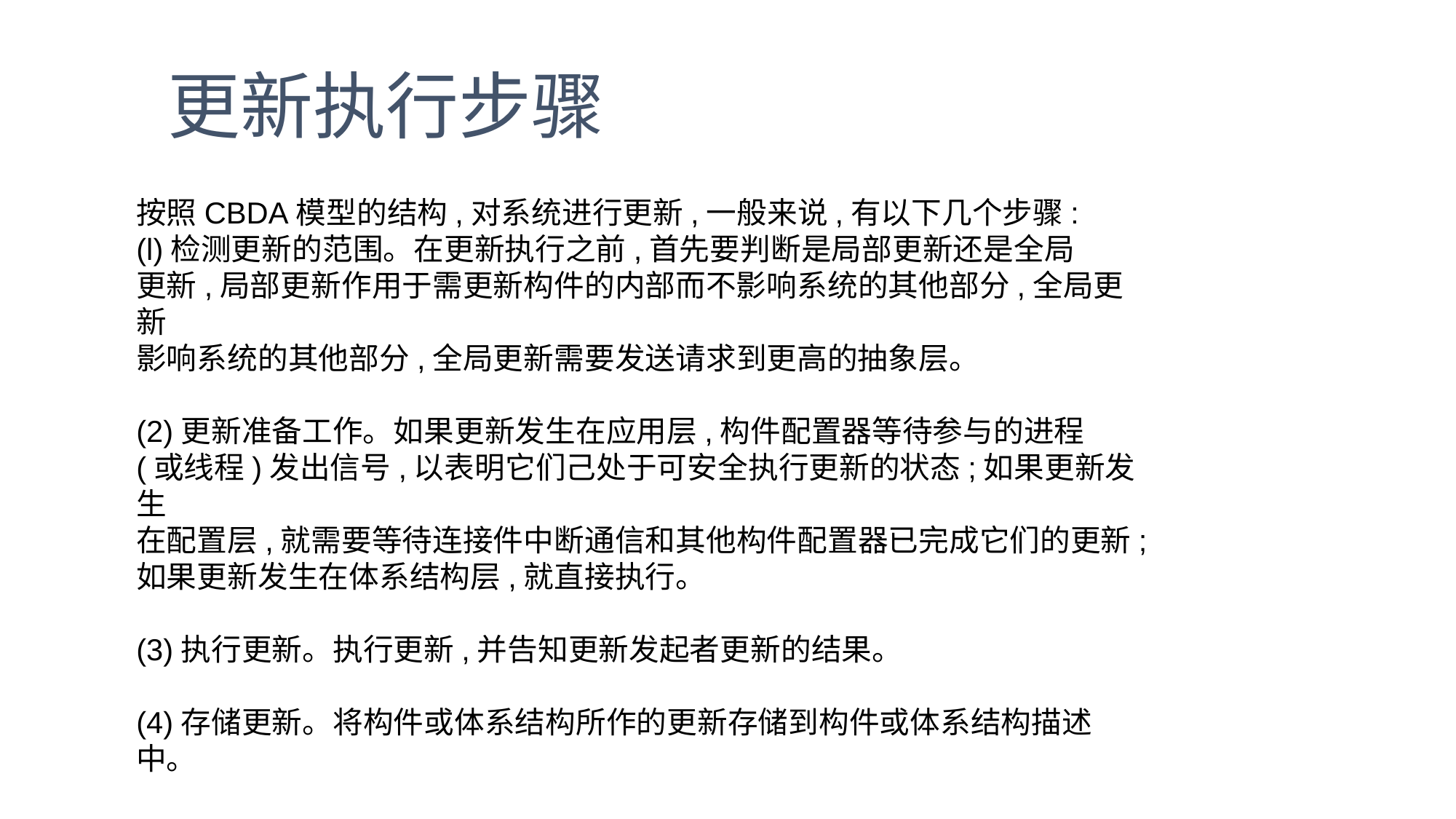

更新执行步骤
按照CBDA模型的结构,对系统进行更新,一般来说,有以下几个步骤:
(l)检测更新的范围。在更新执行之前,首先要判断是局部更新还是全局
更新,局部更新作用于需更新构件的内部而不影响系统的其他部分,全局更新
影响系统的其他部分,全局更新需要发送请求到更高的抽象层。

(2)更新准备工作。如果更新发生在应用层,构件配置器等待参与的进程
(或线程)发出信号,以表明它们己处于可安全执行更新的状态;如果更新发生
在配置层,就需要等待连接件中断通信和其他构件配置器已完成它们的更新;
如果更新发生在体系结构层,就直接执行。

(3)执行更新。执行更新,并告知更新发起者更新的结果。

(4)存储更新。将构件或体系结构所作的更新存储到构件或体系结构描述
中。

03